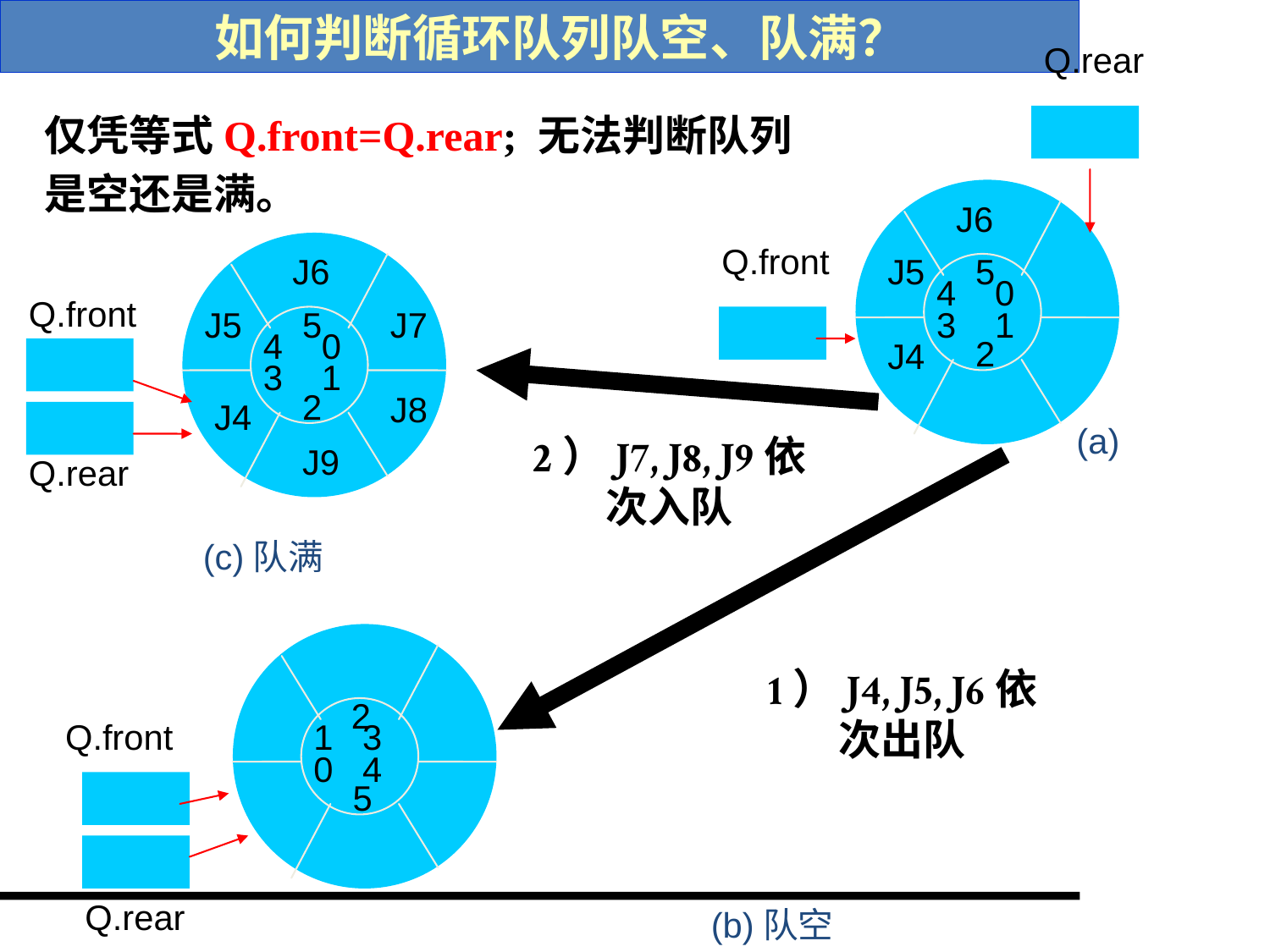

# 如何判断循环队列队空、队满？
Q.rear

5
4    0
3    1
2
J6
Q.front

J5
J4
仅凭等式Q.front=Q.rear; 无法判断队列是空还是满。

5
4    0
3    1
2
J6
Q.front
J5
J7

J8
J4

J9
Q.rear

 (a)
2）J7, J8, J9依次入队

(c)队满

2
1   3
0   4
5

Q.front

Q.rear
1）J4, J5, J6依次出队
(b)队空